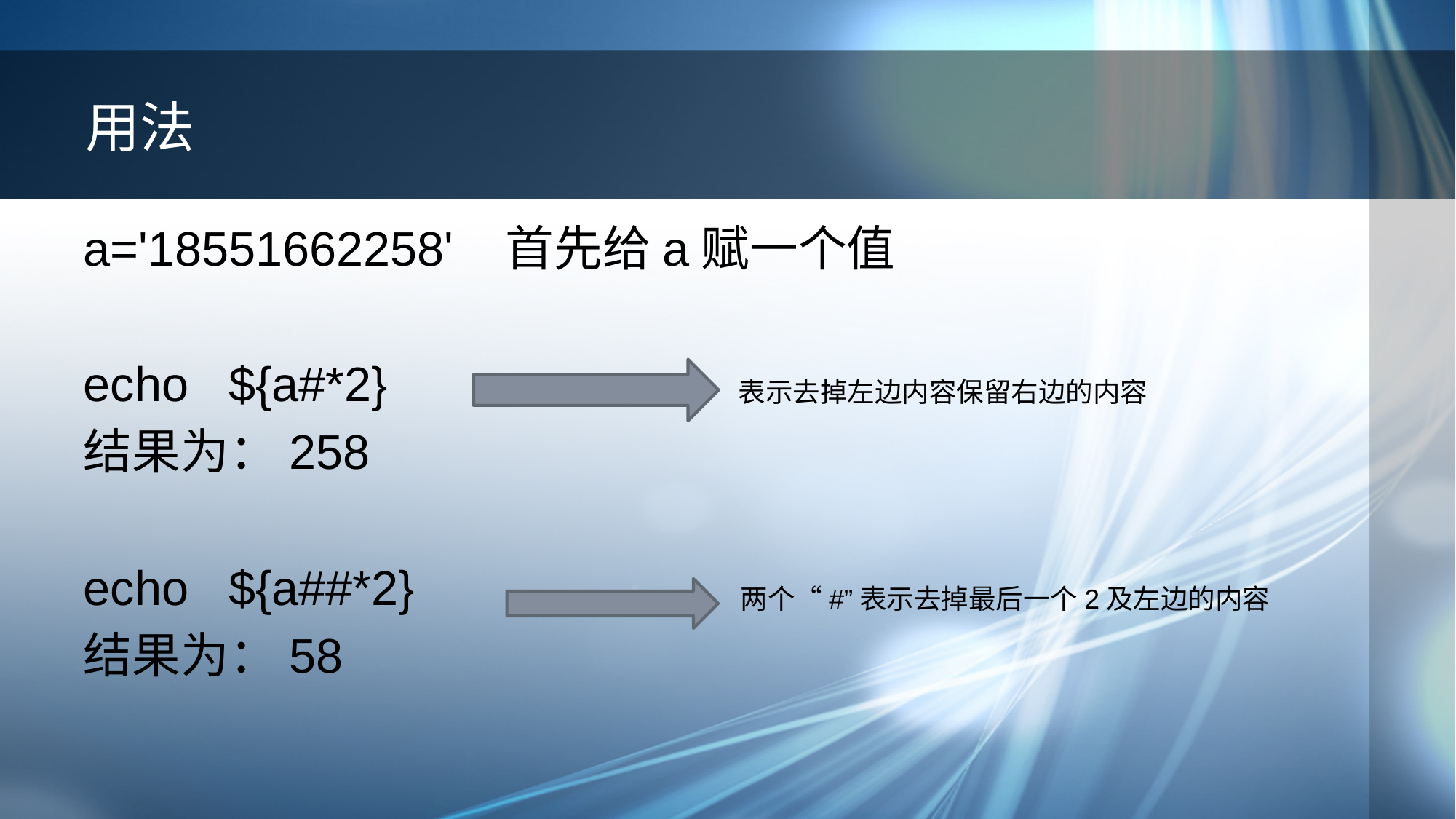

# 用法
a='18551662258'   首先给a赋一个值

echo   ${a#*2}
结果为：258

echo   ${a##*2}
结果为：58

表示去掉左边内容保留右边的内容
两个“#”表示去掉最后一个2及左边的内容